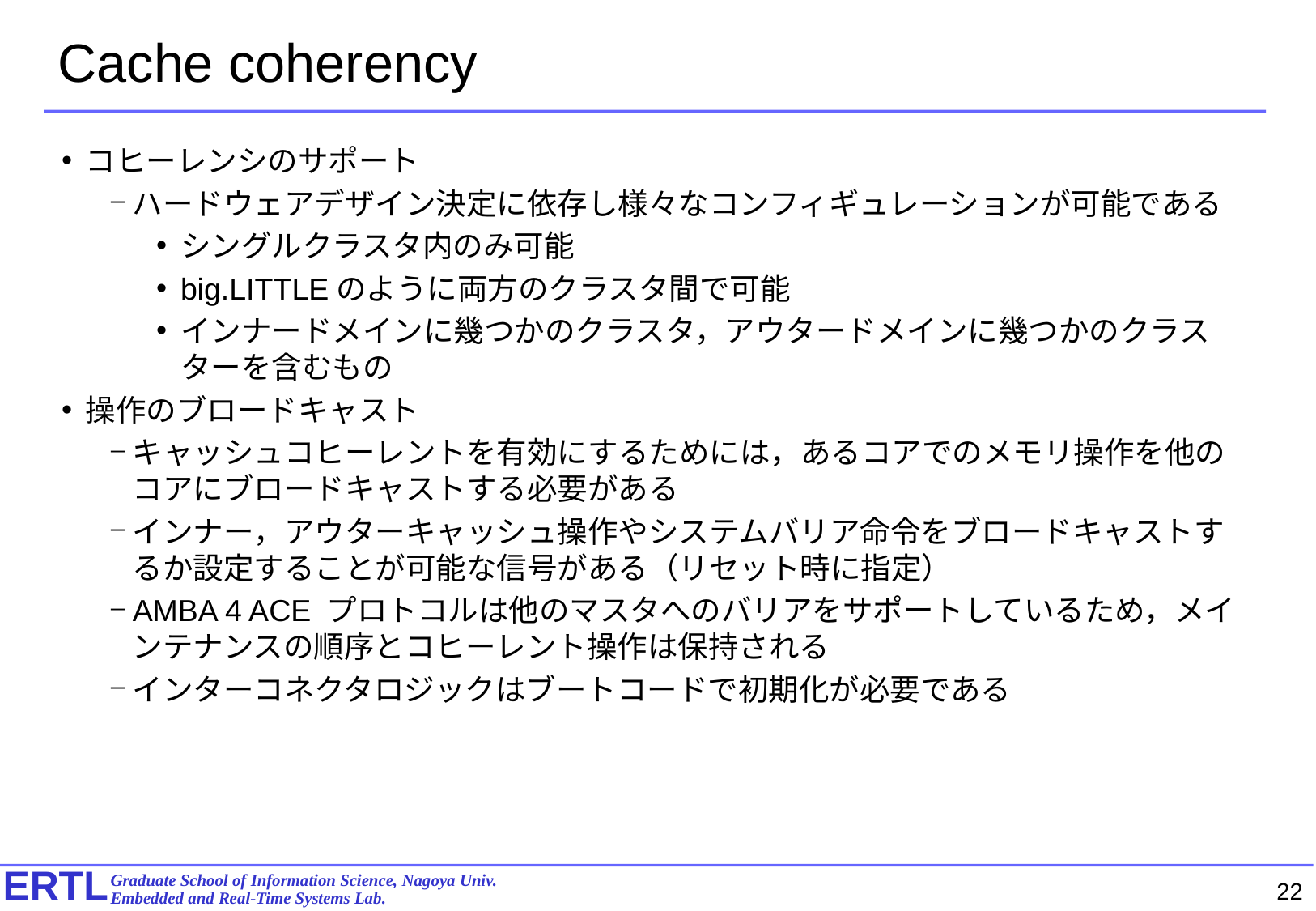

# Cache coherency
コヒーレンシのサポート
ハードウェアデザイン決定に依存し様々なコンフィギュレーションが可能である
シングルクラスタ内のみ可能
big.LITTLEのように両方のクラスタ間で可能
インナードメインに幾つかのクラスタ，アウタードメインに幾つかのクラスターを含むもの
操作のブロードキャスト
キャッシュコヒーレントを有効にするためには，あるコアでのメモリ操作を他のコアにブロードキャストする必要がある
インナー，アウターキャッシュ操作やシステムバリア命令をブロードキャストするか設定することが可能な信号がある（リセット時に指定）
AMBA 4 ACE プロトコルは他のマスタへのバリアをサポートしているため，メインテナンスの順序とコヒーレント操作は保持される
インターコネクタロジックはブートコードで初期化が必要である
22